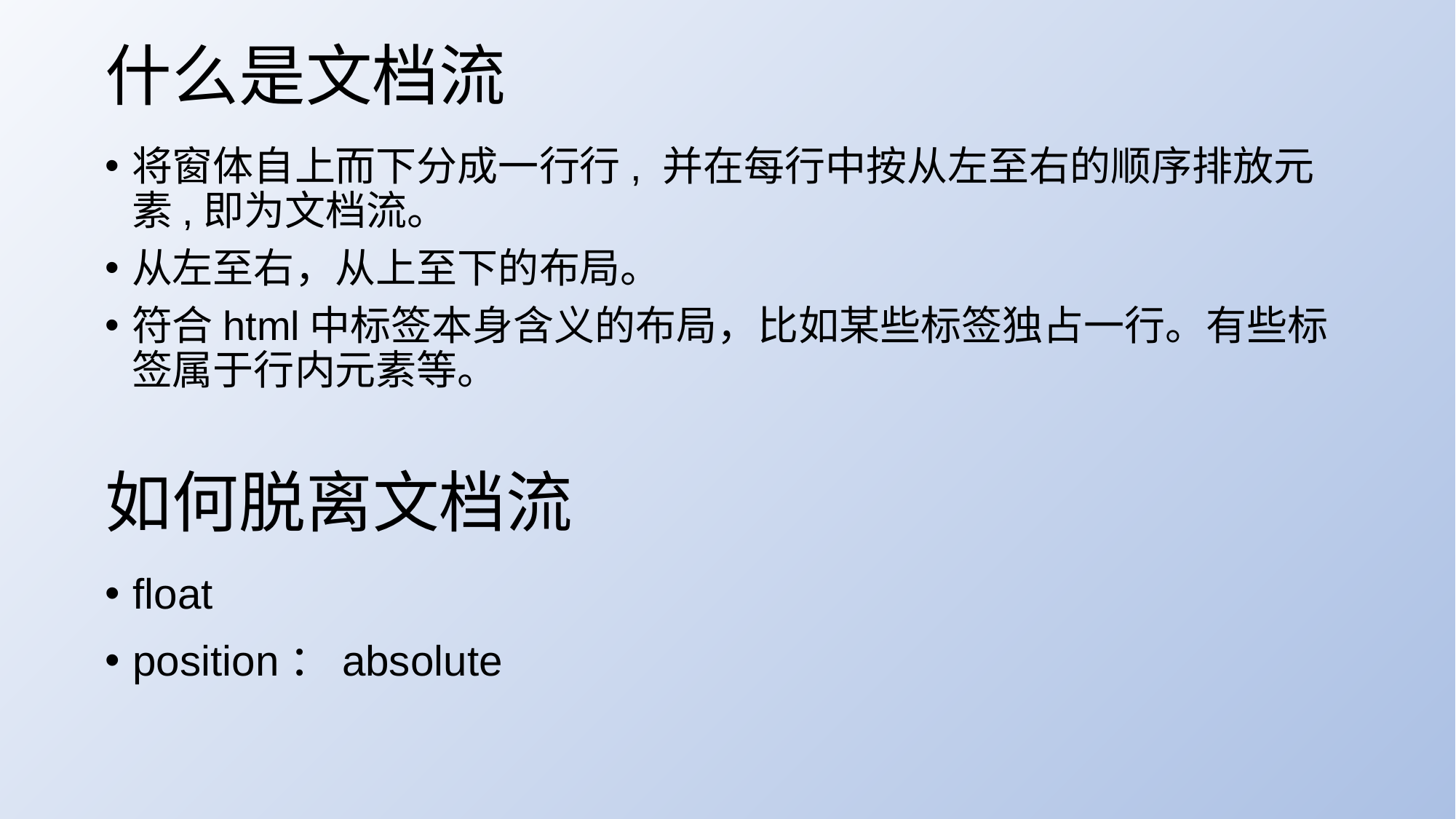

# 什么是文档流
将窗体自上而下分成一行行, 并在每行中按从左至右的顺序排放元素,即为文档流。
从左至右，从上至下的布局。
符合html中标签本身含义的布局，比如某些标签独占一行。有些标签属于行内元素等。
如何脱离文档流
float
position：absolute